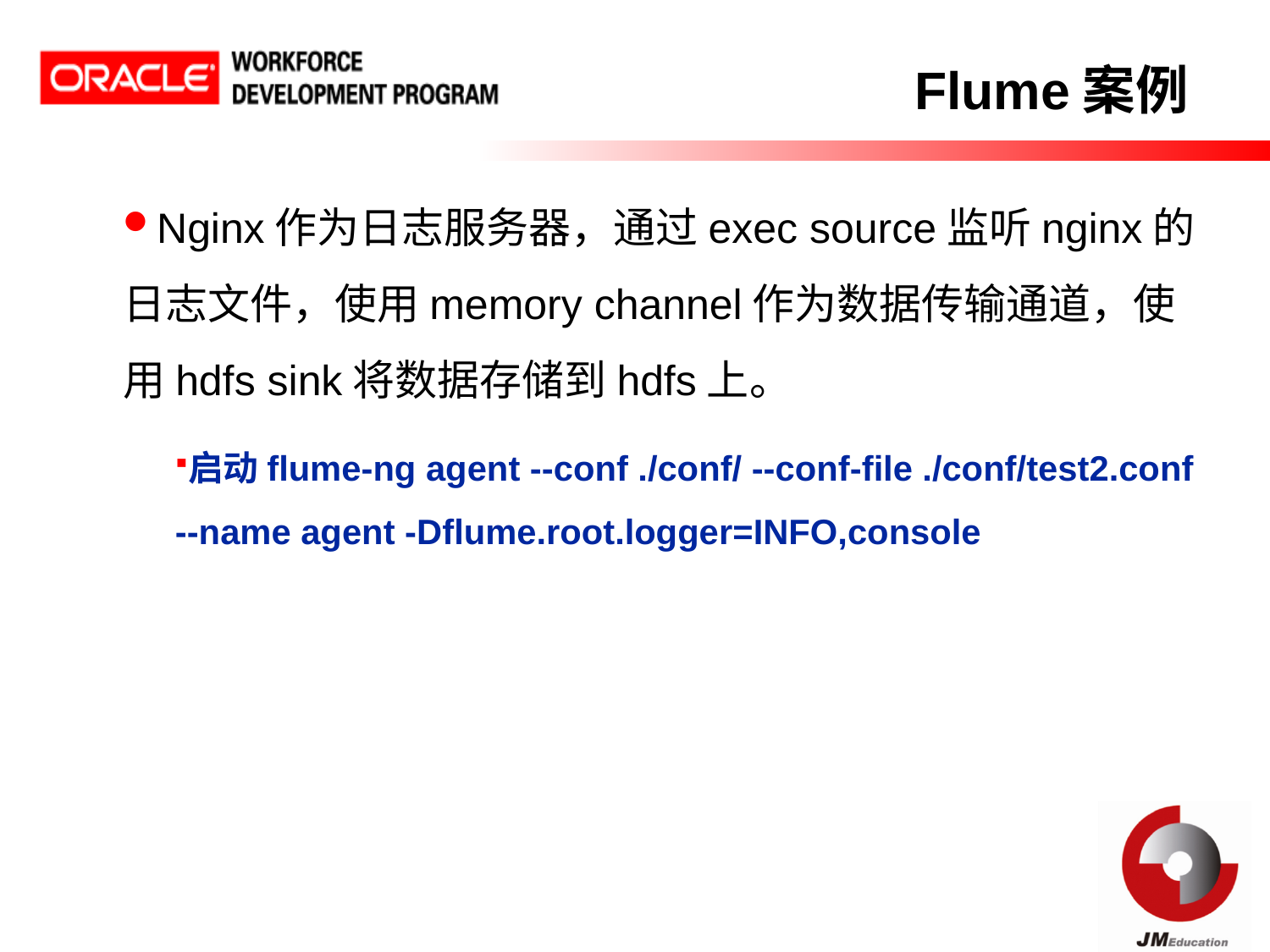

Flume案例
Nginx作为日志服务器，通过exec source监听nginx的日志文件，使用memory channel作为数据传输通道，使用hdfs sink将数据存储到hdfs上。
启动flume-ng agent --conf ./conf/ --conf-file ./conf/test2.conf --name agent -Dflume.root.logger=INFO,console